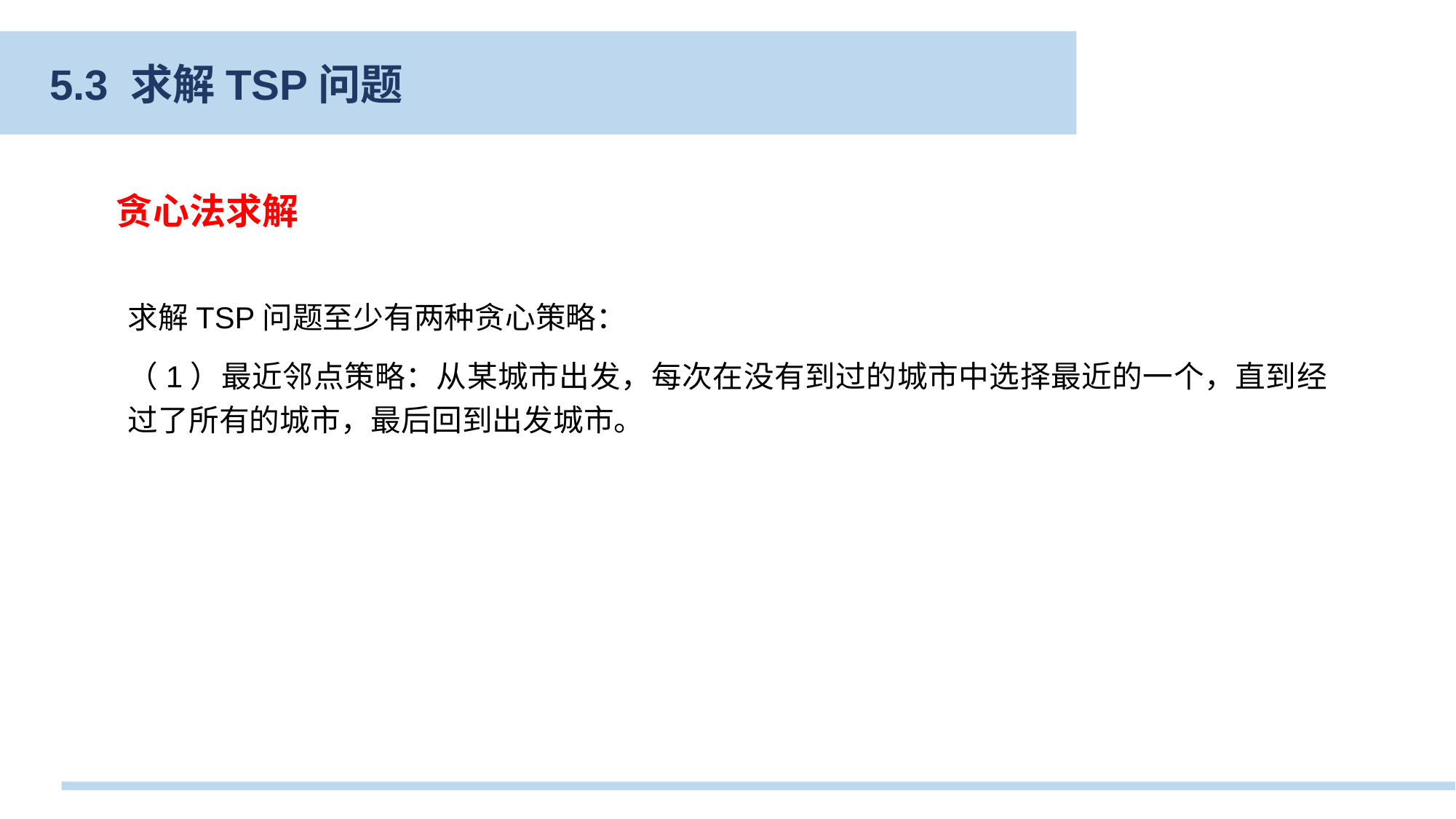

5.3 求解TSP问题
贪心法求解
求解TSP问题至少有两种贪心策略：
（1）最近邻点策略：从某城市出发，每次在没有到过的城市中选择最近的一个，直到经过了所有的城市，最后回到出发城市。